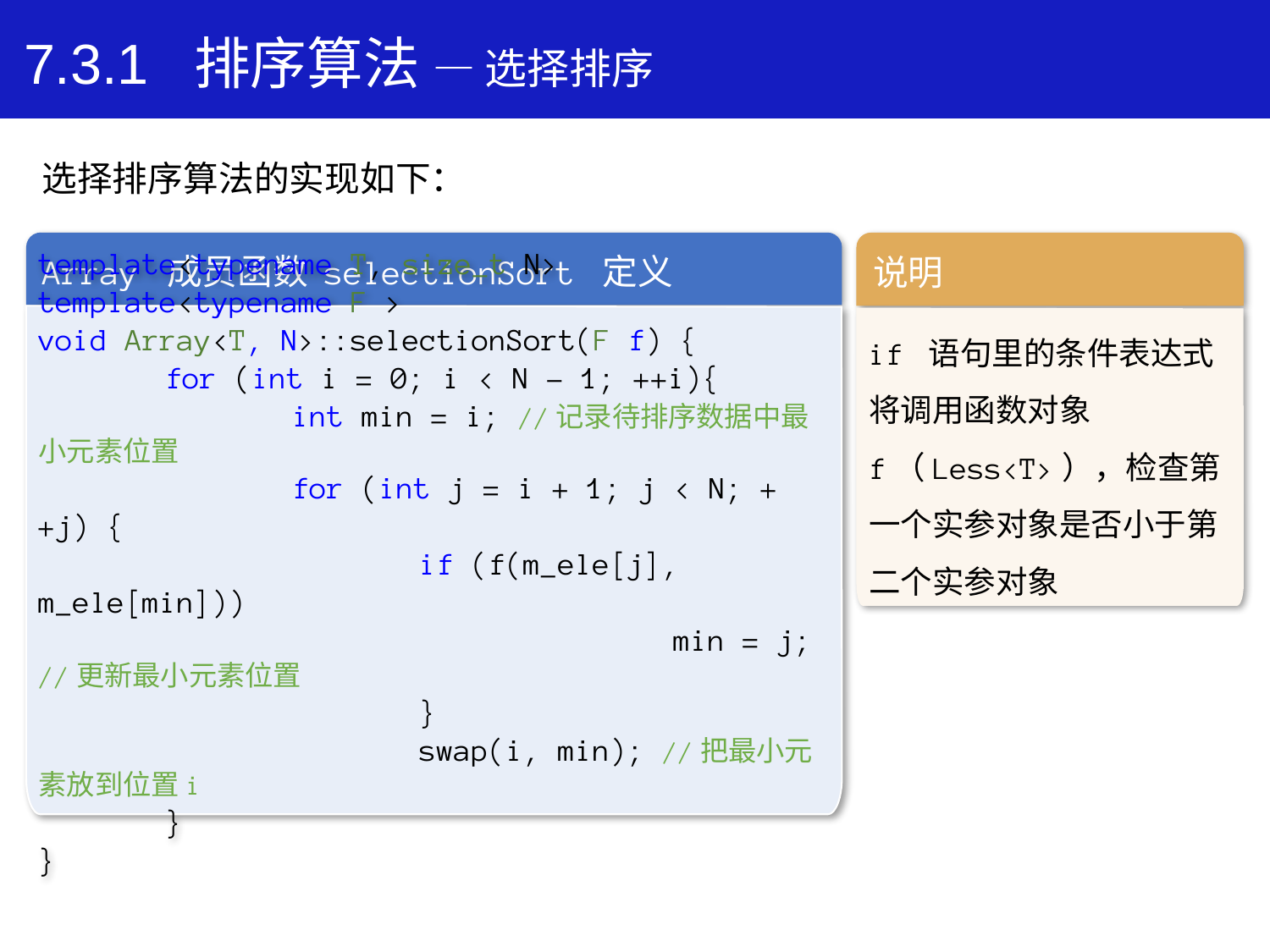

7.3.1  排序算法 — 选择排序
选择排序算法的实现如下：
说明
if 语句里的条件表达式将调用函数对象 f（Less<T>），检查第一个实参对象是否小于第二个实参对象
Array 成员函数 selectionSort 定义
template<typename T, size_t N>
template<typename F >
void Array<T, N>::selectionSort(F f) {
	for (int i = 0; i < N - 1; ++i){
		int min = i; //记录待排序数据中最小元素位置
		for (int j = i + 1; j < N; ++j) {
			if (f(m_ele[j], m_ele[min]))
					min = j; //更新最小元素位置
			}
			swap(i, min); //把最小元素放到位置i
	}
}
学习目标
36